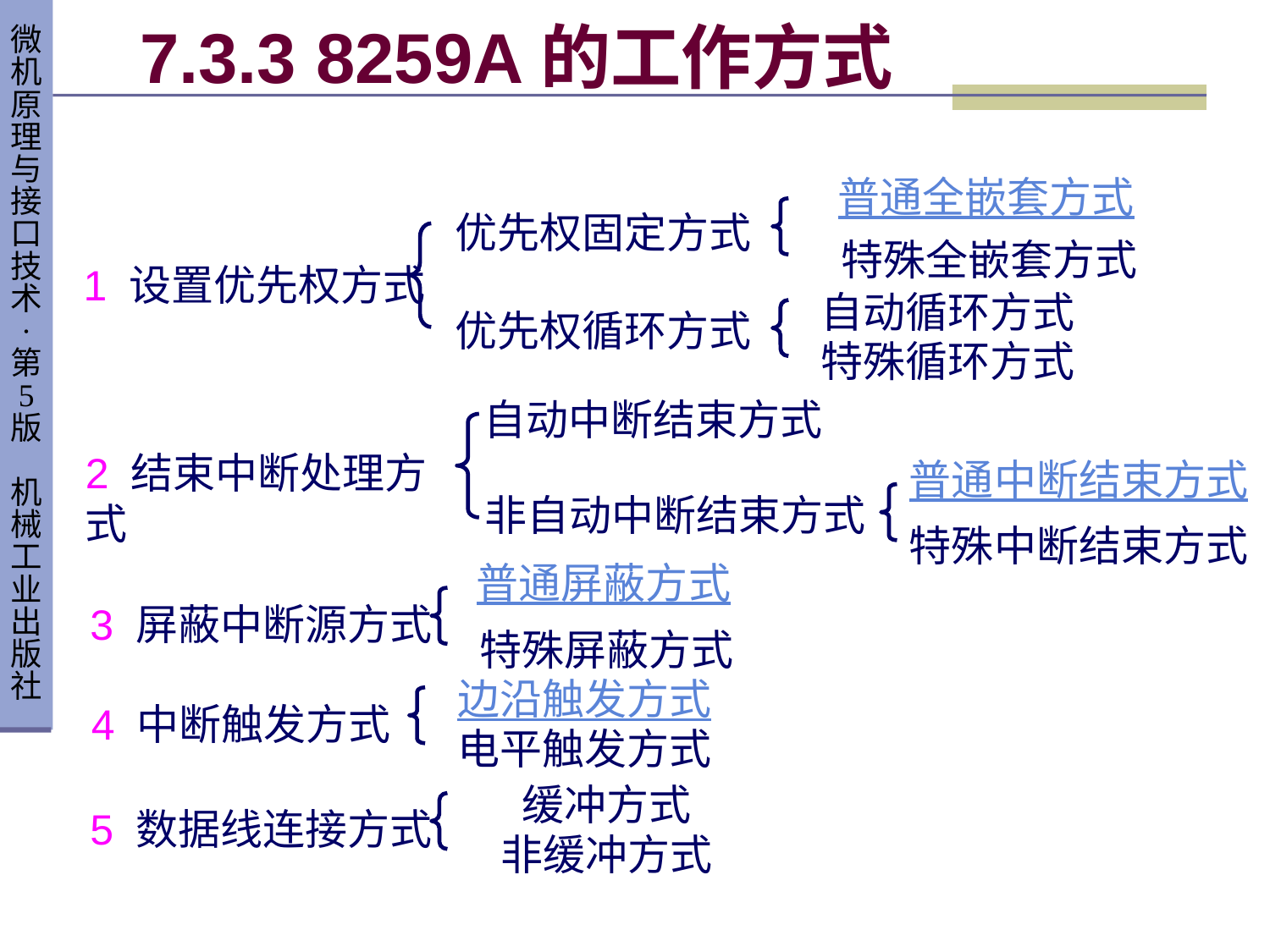

# 7.3.3 8259A的工作方式
普通全嵌套方式

优先权固定方式

优先权循环方式
特殊全嵌套方式
  1 设置优先权方式
自动循环方式

特殊循环方式
自动中断结束方式

2 结束中断处理方式
普通中断结束方式

非自动中断结束方式
特殊中断结束方式
普通屏蔽方式

  3 屏蔽中断源方式
特殊屏蔽方式
边沿触发方式

    4 中断触发方式
电平触发方式
缓冲方式

非缓冲方式
  5 数据线连接方式